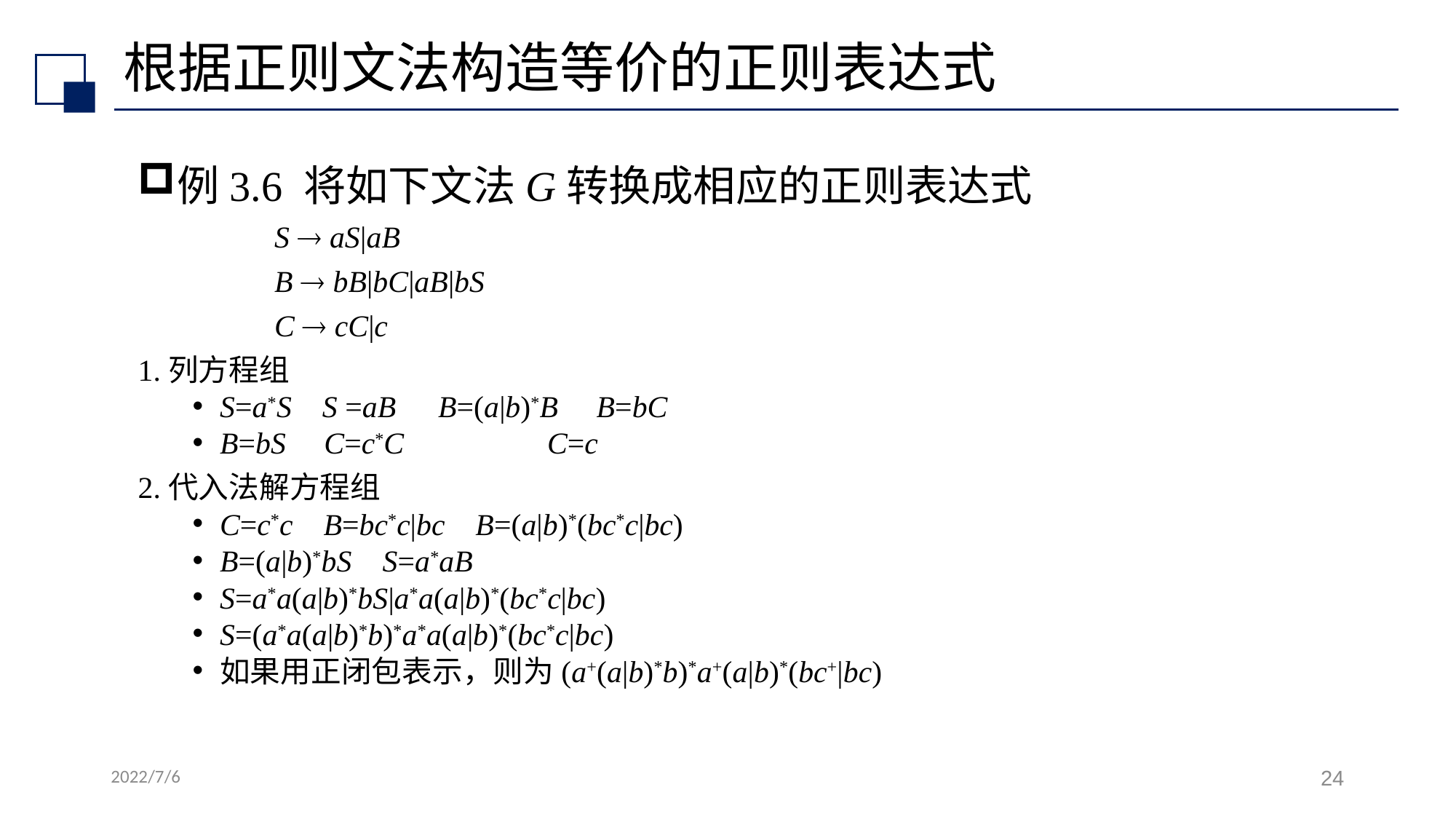

# 根据正则文法构造等价的正则表达式
例3.6 将如下文法G转换成相应的正则表达式
		S → aS|aB
		B → bB|bC|aB|bS
		C → cC|c
1.列方程组
S=a*S    S =aB    	B=(a|b)*B     B=bC
B=bS     C=c*C     	C=c
2.代入法解方程组
C=c*c    B=bc*c|bc    B=(a|b)*(bc*c|bc)
B=(a|b)*bS    S=a*aB
S=a*a(a|b)*bS|a*a(a|b)*(bc*c|bc)
S=(a*a(a|b)*b)*a*a(a|b)*(bc*c|bc)
如果用正闭包表示，则为(a+(a|b)*b)*a+(a|b)*(bc+|bc)
2022/7/6
24